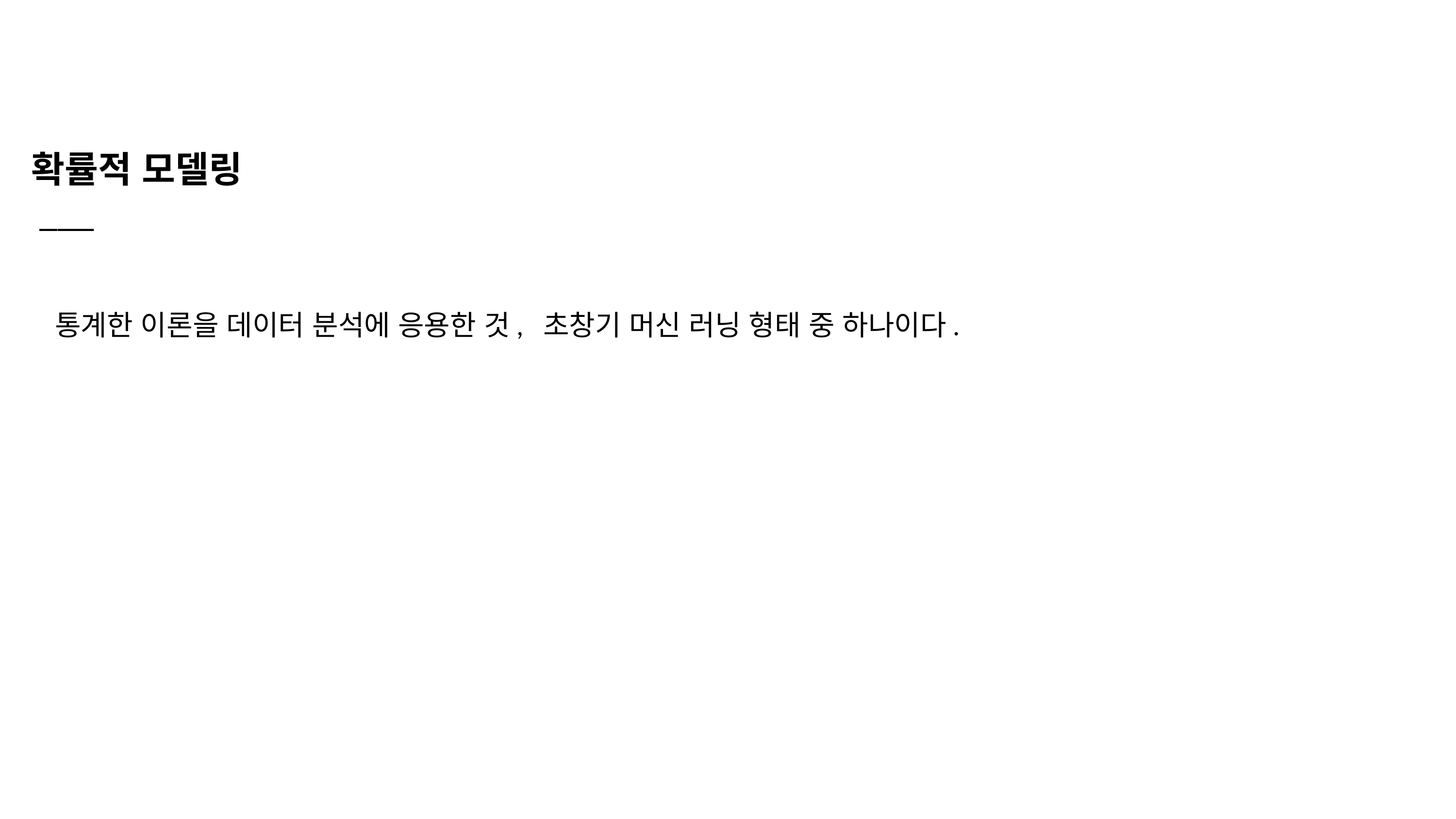

확률적 모델링
 ___
통계한 이론을 데이터 분석에 응용한 것,  초창기 머신 러닝 형태 중 하나이다.